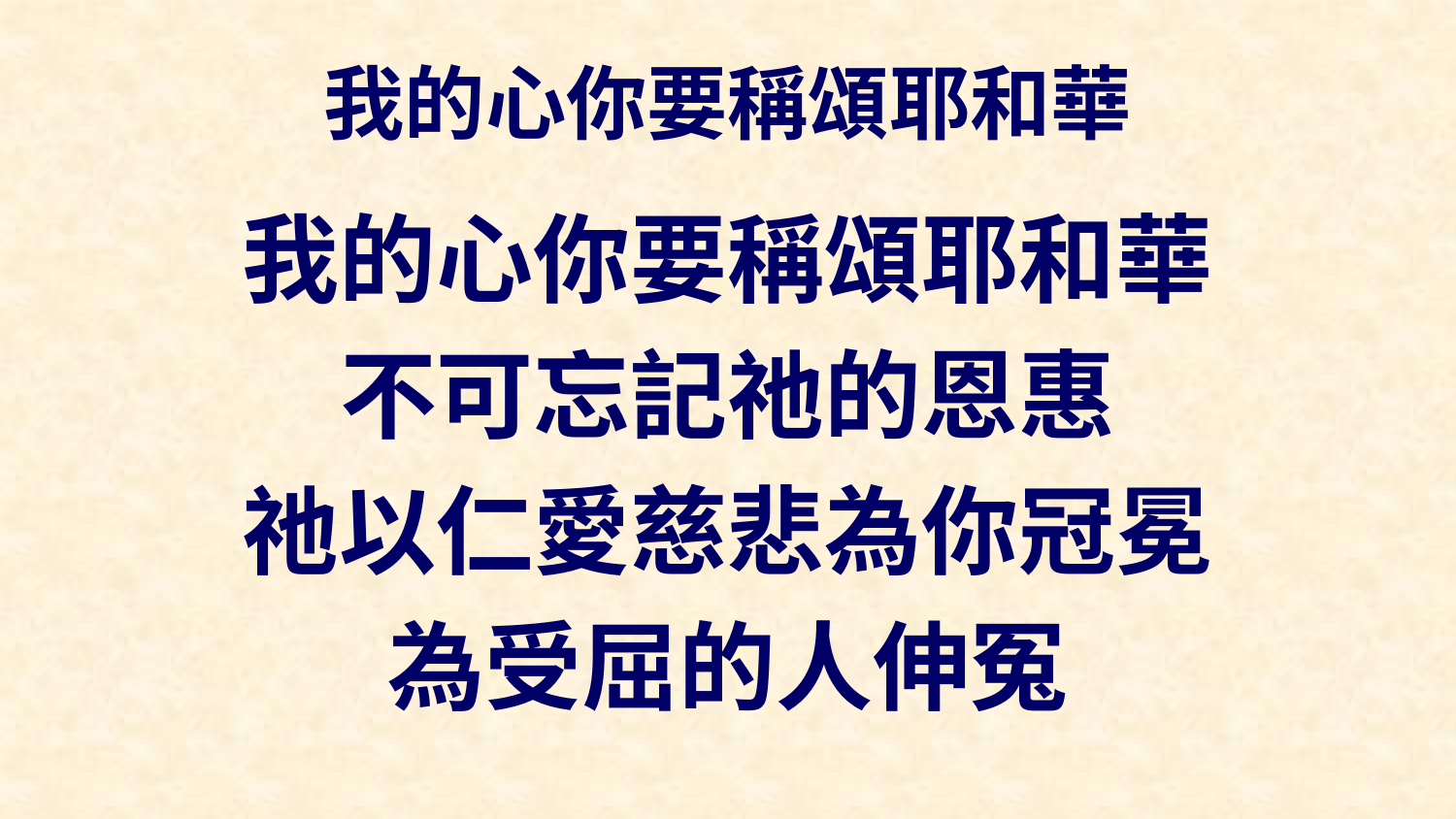

# 我的心你要稱頌耶和華
我的心你要稱頌耶和華
不可忘記祂的恩惠
祂以仁愛慈悲為你冠冕
為受屈的人伸冤